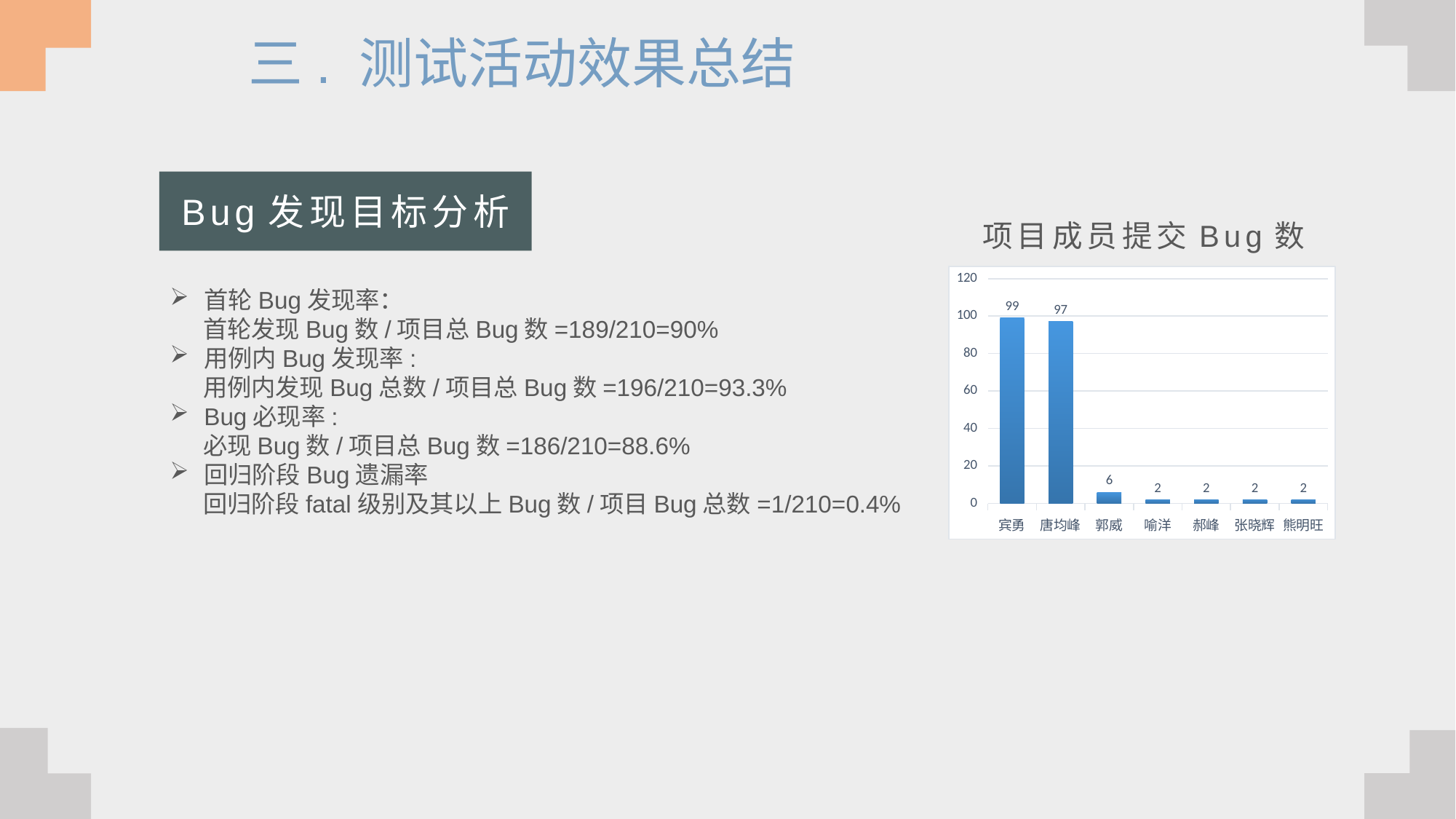

三. 测试活动效果总结

Bug发现目标分析
项目成员提交Bug数

### Chart

| Category |  |
|---|---|
| 宾勇 | 99.0 |
| 唐均峰 | 97.0 |
| 郭威 | 6.0 |
| 喻洋 | 2.0 |
| 郝峰 | 2.0 |
| 张晓辉 | 2.0 |
| 熊明旺 | 2.0 |
首轮Bug发现率：
     首轮发现Bug数/项目总Bug数=189/210=90%
用例内Bug发现率:
     用例内发现Bug总数/项目总Bug数=196/210=93.3%
Bug必现率:
     必现Bug数/项目总Bug数=186/210=88.6%
回归阶段Bug遗漏率
     回归阶段fatal级别及其以上Bug数/项目Bug总数=1/210=0.4%